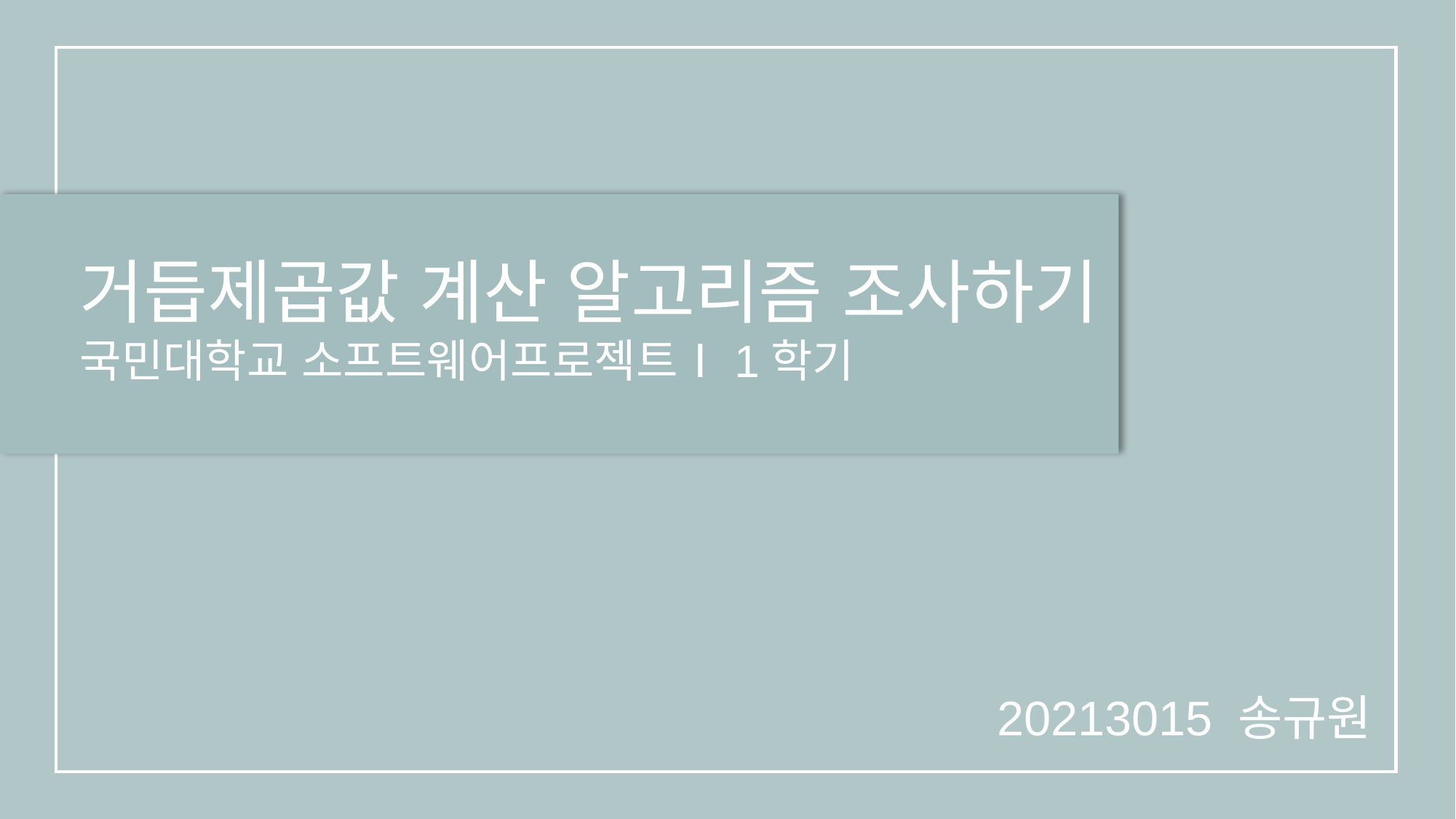

거듭제곱값 계산 알고리즘 조사하기
국민대학교 소프트웨어프로젝트Ⅰ1학기
20213015 송규원